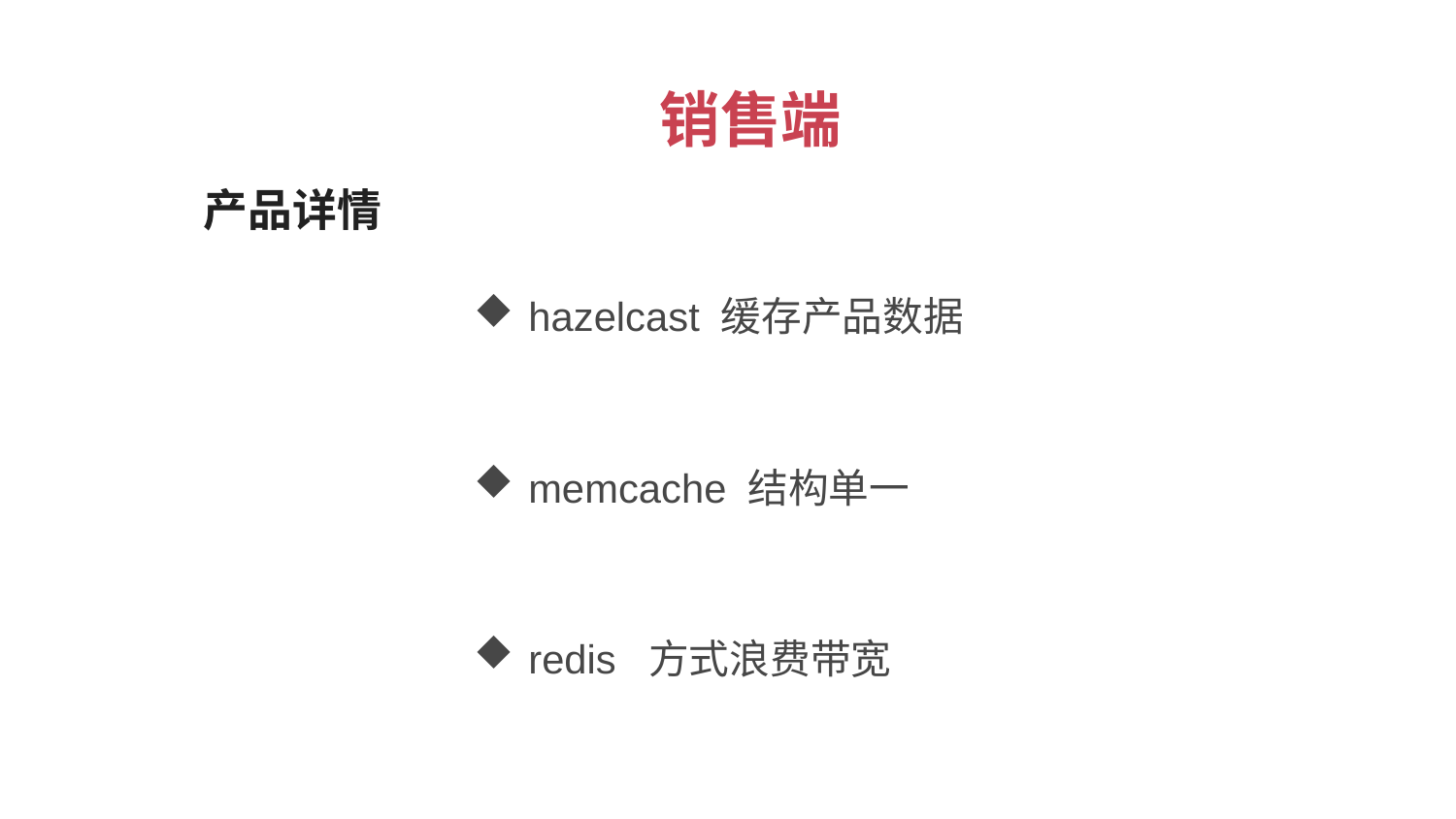

销售端
产品详情
hazelcast 缓存产品数据
memcache 结构单一
redis  方式浪费带宽